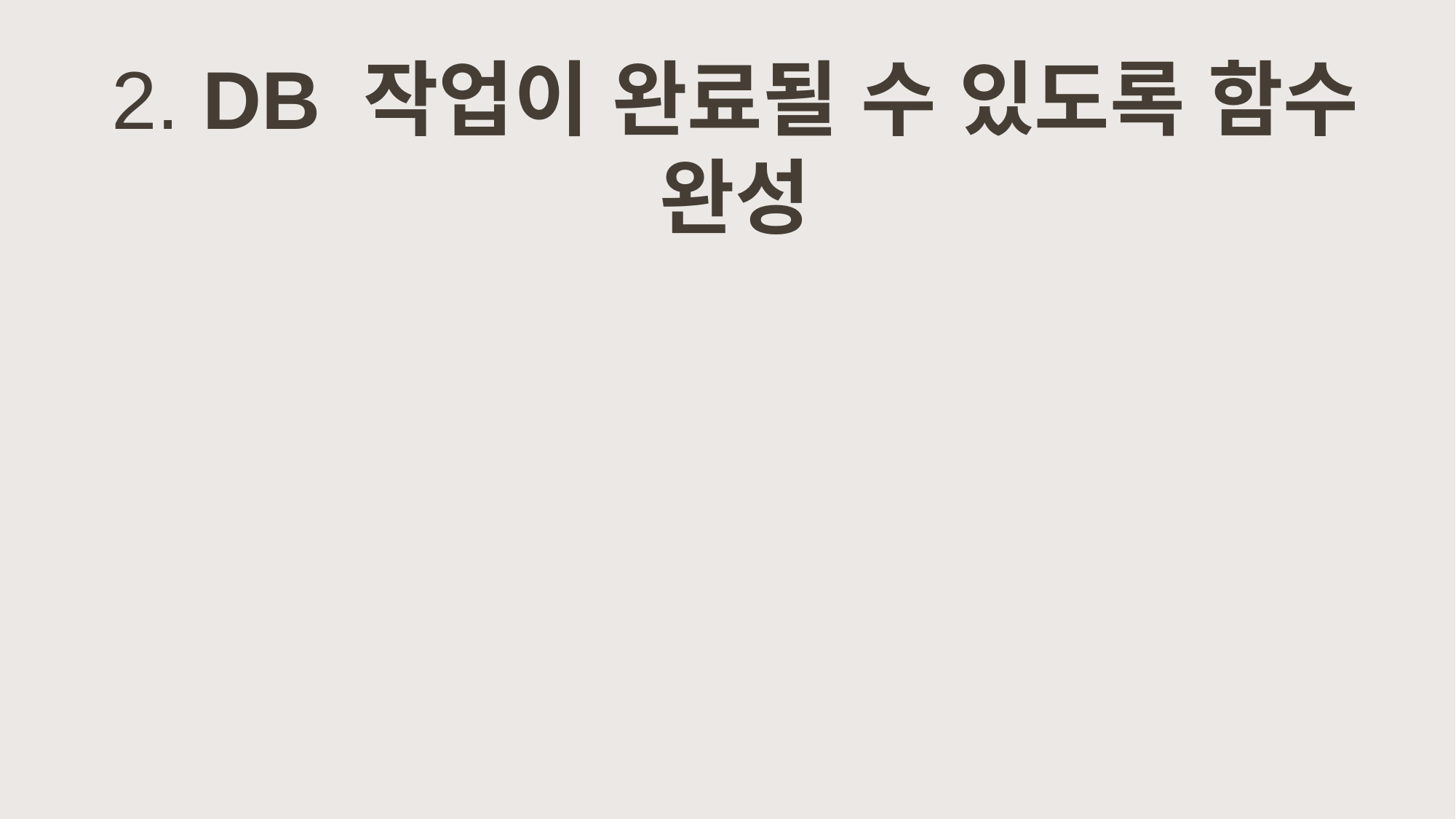

2. DB 작업이 완료될 수 있도록 함수 완성